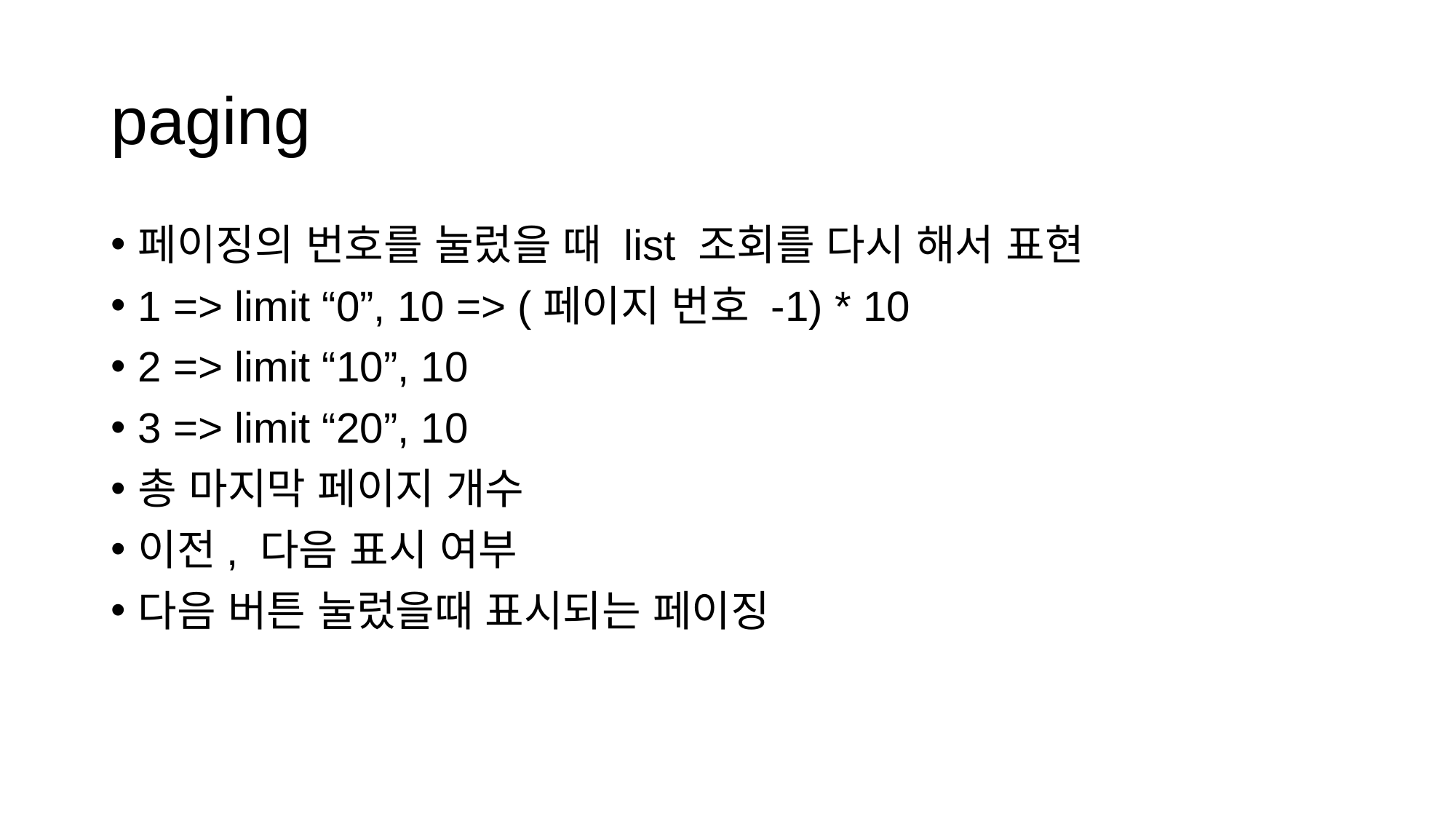

# paging
페이징의 번호를 눌렀을 때 list 조회를 다시 해서 표현
1 => limit “0”, 10 => (페이지 번호 -1) * 10
2 => limit “10”, 10
3 => limit “20”, 10
총 마지막 페이지 개수
이전, 다음 표시 여부
다음 버튼 눌렀을때 표시되는 페이징